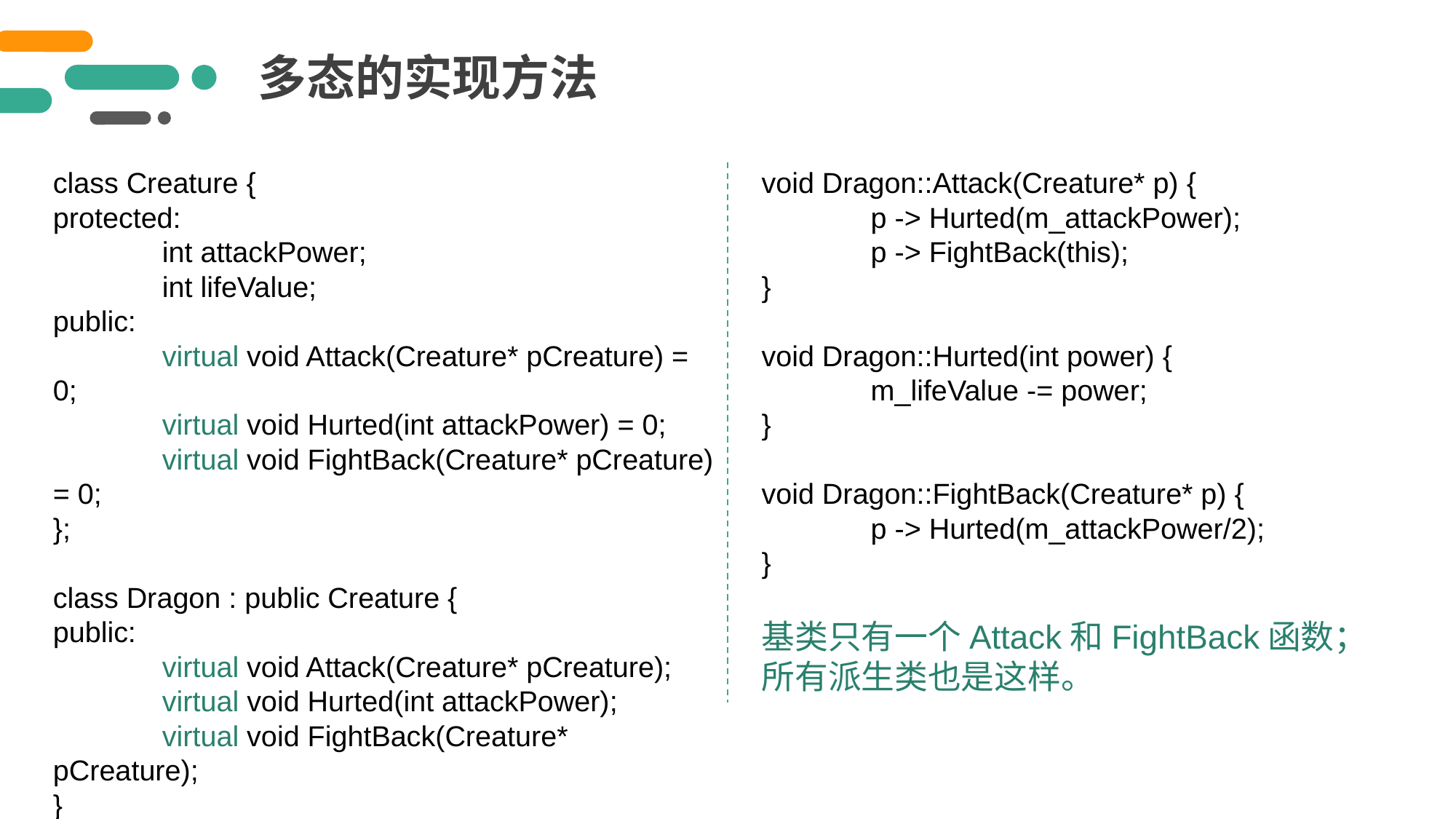

多态的实现方法
class Creature {
protected:
	int attackPower;
	int lifeValue;
public:
	virtual void Attack(Creature* pCreature) = 0;
	virtual void Hurted(int attackPower) = 0;
	virtual void FightBack(Creature* pCreature) = 0;
};

class Dragon : public Creature {
public:
	virtual void Attack(Creature* pCreature);
	virtual void Hurted(int attackPower);
	virtual void FightBack(Creature* pCreature);
}
void Dragon::Attack(Creature* p) {
	p -> Hurted(m_attackPower);
	p -> FightBack(this);
}

void Dragon::Hurted(int power) {
	m_lifeValue -= power;
}

void Dragon::FightBack(Creature* p) {
	p -> Hurted(m_attackPower/2);
}

基类只有一个Attack和FightBack函数；所有派生类也是这样。